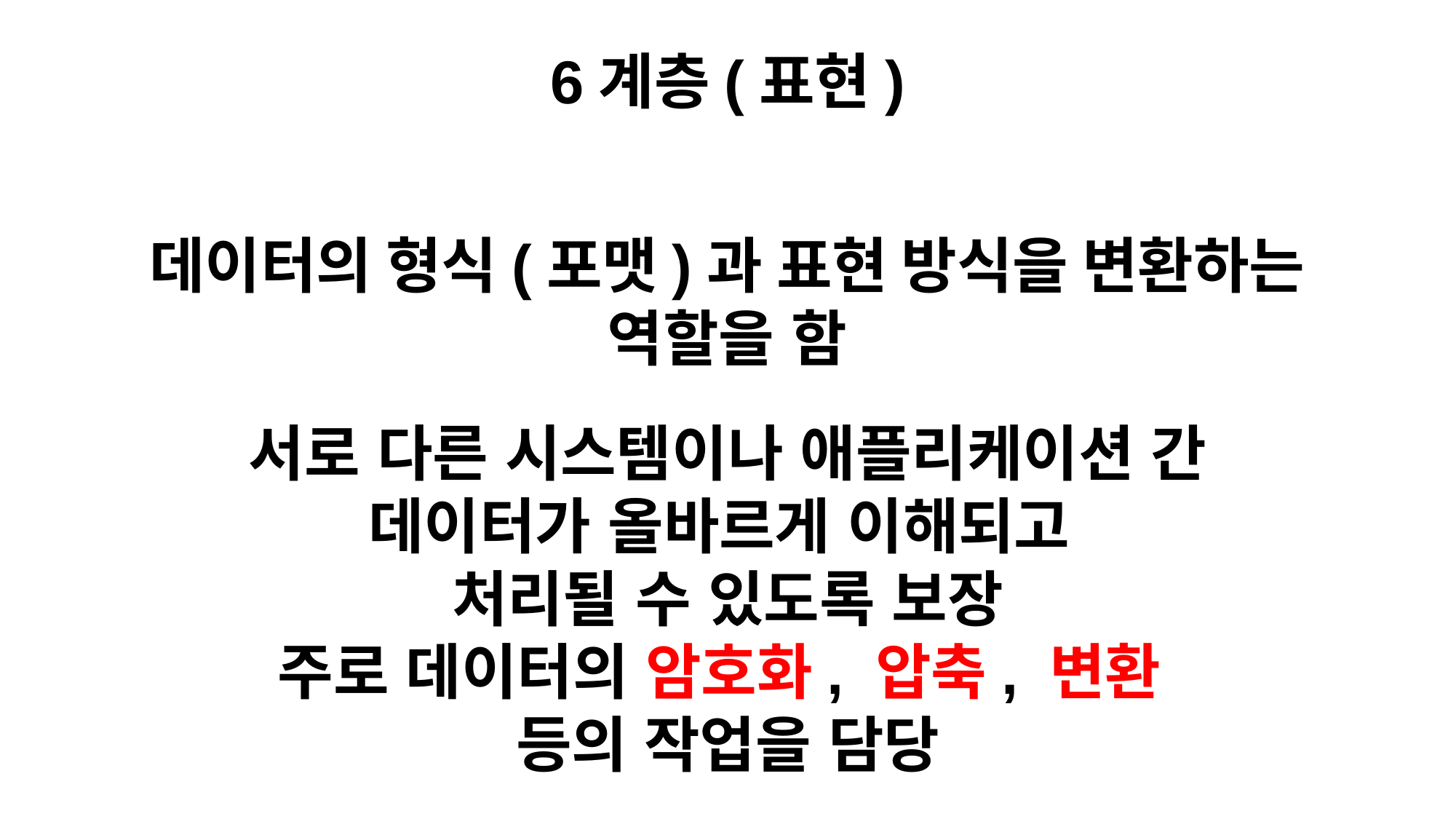

6계층(표현)
데이터의 형식(포맷)과 표현 방식을 변환하는 역할을 함
서로 다른 시스템이나 애플리케이션 간
데이터가 올바르게 이해되고
처리될 수 있도록 보장
주로 데이터의 암호화, 압축, 변환
등의 작업을 담당